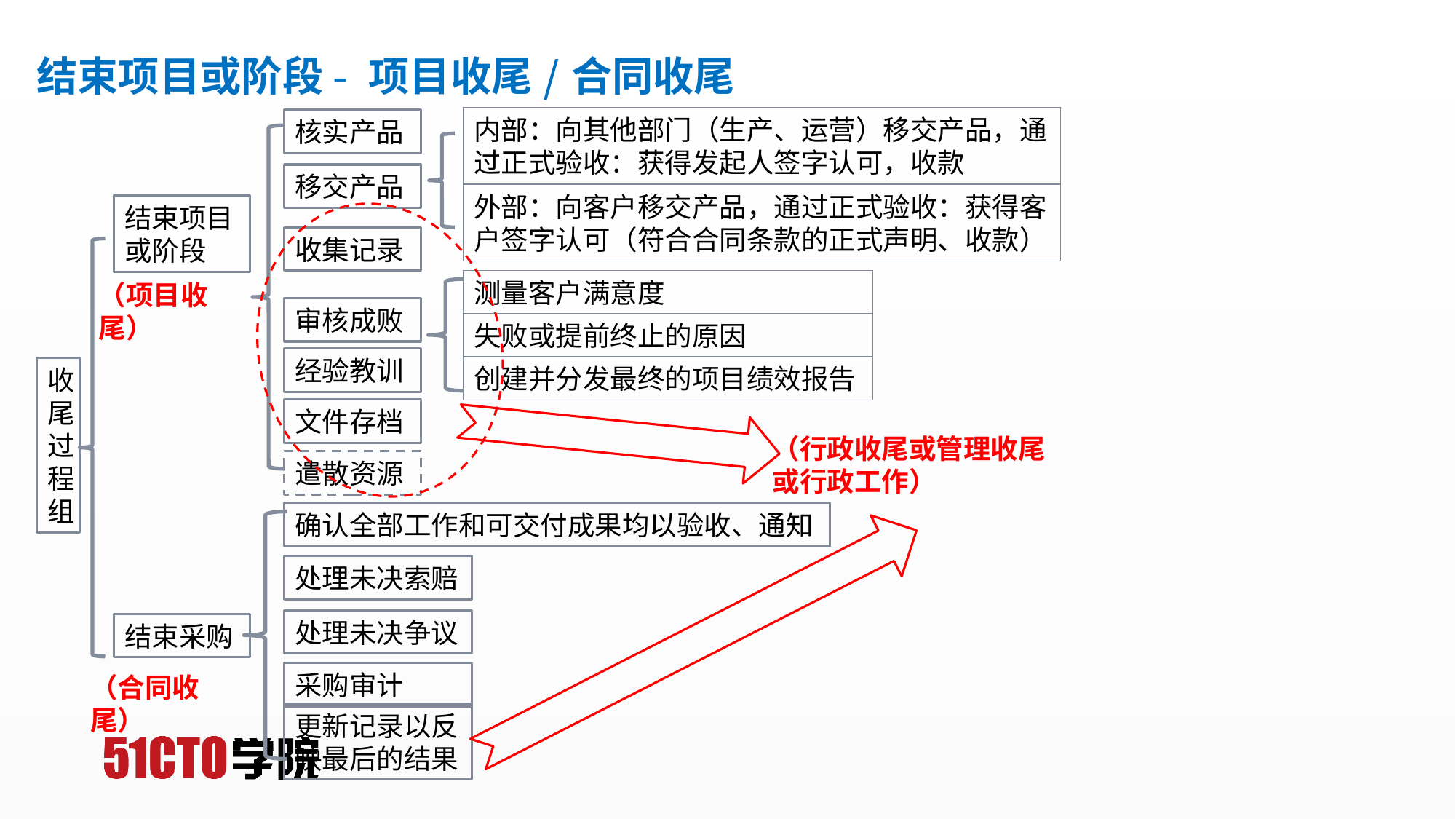

# 结束项目或阶段- 项目收尾/合同收尾
内部：向其他部门（生产、运营）移交产品，通过正式验收：获得发起人签字认可，收款
核实产品

移交产品
外部：向客户移交产品，通过正式验收：获得客户签字认可（符合合同条款的正式声明、收款）
结束项目或阶段

收集记录

测量客户满意度
（项目收尾）

审核成败
失败或提前终止的原因
经验教训
创建并分发最终的项目绩效报告
收尾过程组
文件存档

（行政收尾或管理收尾或行政工作）
遣散资源
确认全部工作和可交付成果均以验收、通知

处理未决索赔

处理未决争议
结束采购
采购审计
（合同收尾）
更新记录以反映最后的结果